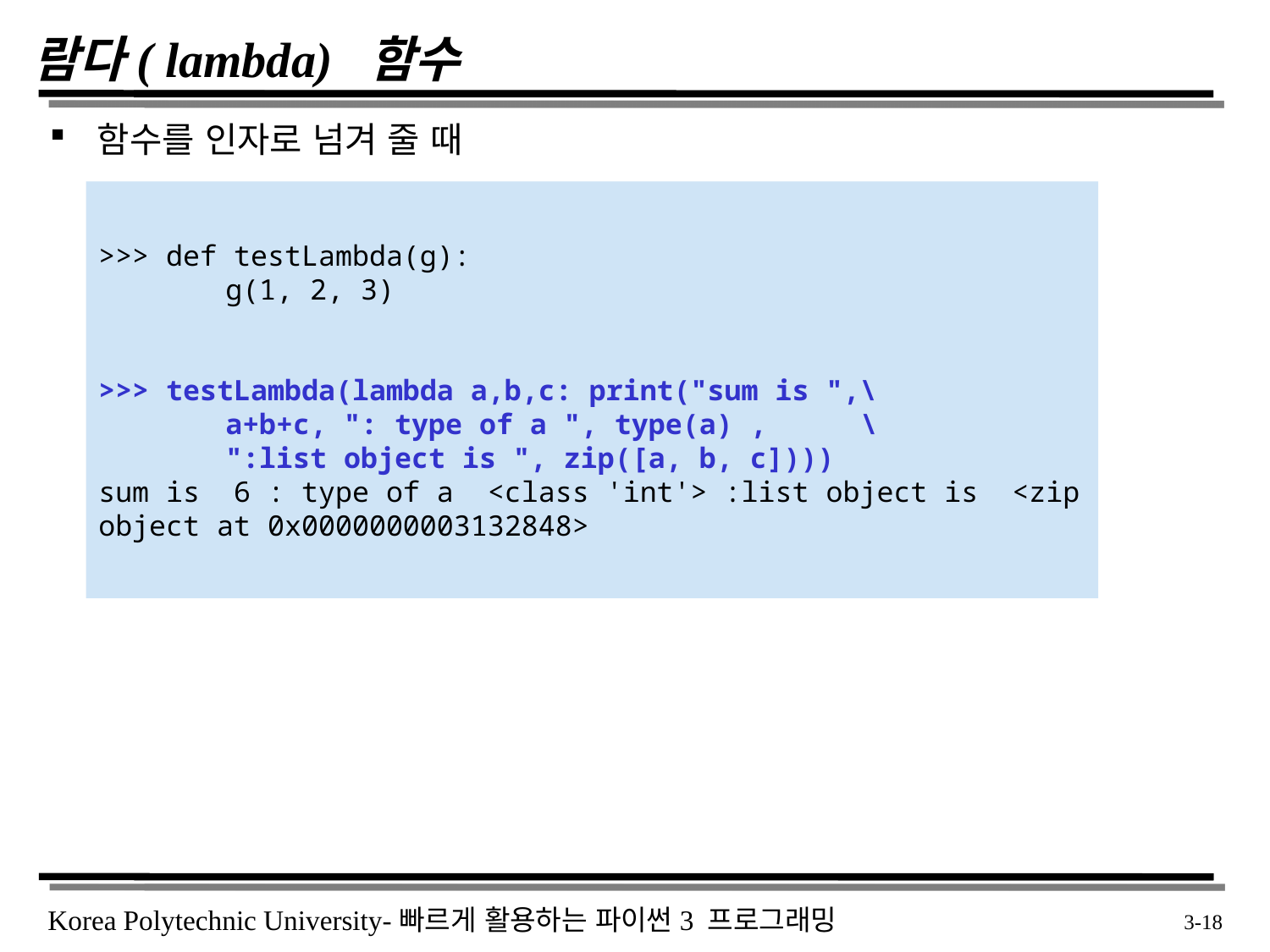

# 람다( lambda)  함수
함수를 인자로 넘겨 줄 때
>>> def testLambda(g):
	g(1, 2, 3)

>>> testLambda(lambda a,b,c: print("sum is ",\
	a+b+c, ": type of a ", type(a) ,	\
	":list object is ", zip([a, b, c])))
sum is  6 : type of a  <class 'int'> :list object is  <zip object at 0x0000000003132848>
 3-18